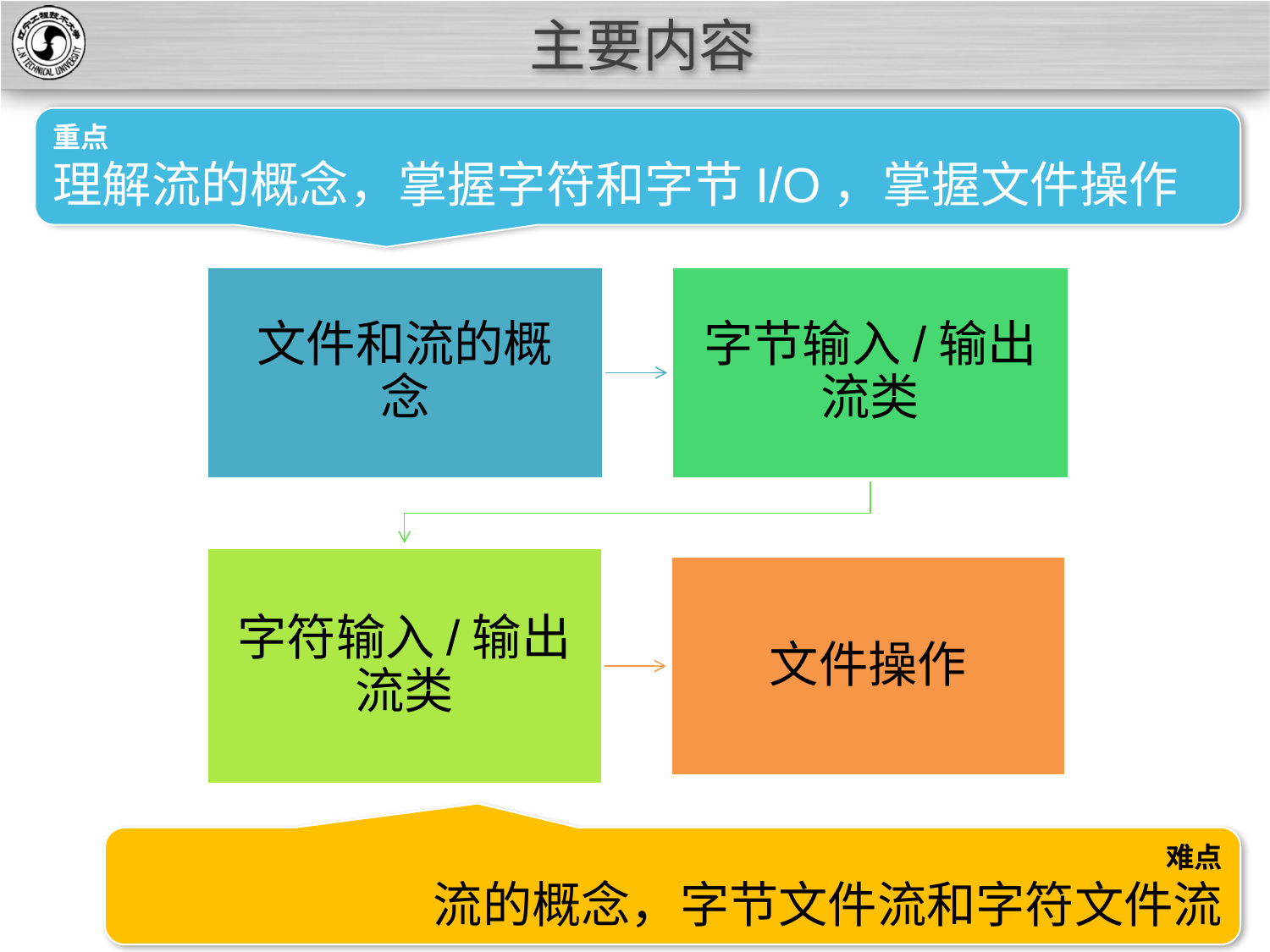

# 主要内容
重点
理解流的概念，掌握字符和字节I/O，掌握文件操作

文件和流的概念

字节输入/输出流类

字符输入/输出流类
文件操作
难点
流的概念，字节文件流和字符文件流